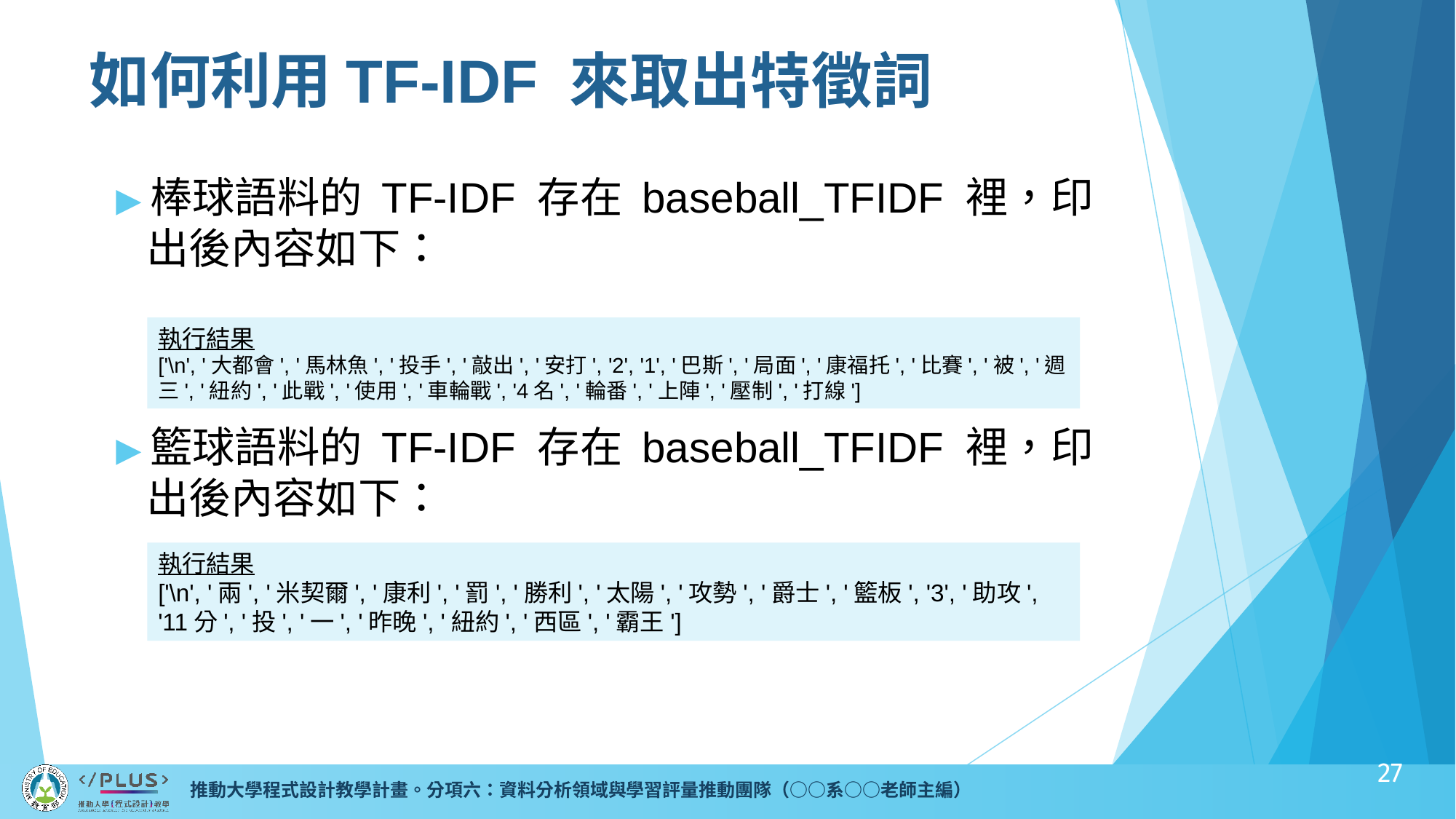

# 如何利用TF-IDF 來取出特徵詞
棒球語料的 TF-IDF 存在 baseball_TFIDF 裡，印出後內容如下：

籃球語料的 TF-IDF 存在 baseball_TFIDF 裡，印出後內容如下：

執行結果
['\n', '大都會', '馬林魚', '投手', '敲出', '安打', '2', '1', '巴斯', '局面', '康福托', '比賽', '被', '週三', '紐約', '此戰', '使用', '車輪戰', '4名', '輪番', '上陣', '壓制', '打線']
執行結果
['\n', '兩', '米契爾', '康利', '罰', '勝利', '太陽', '攻勢', '爵士', '籃板', '3', '助攻', '11分', '投', '一', '昨晚', '紐約', '西區', '霸王']
27